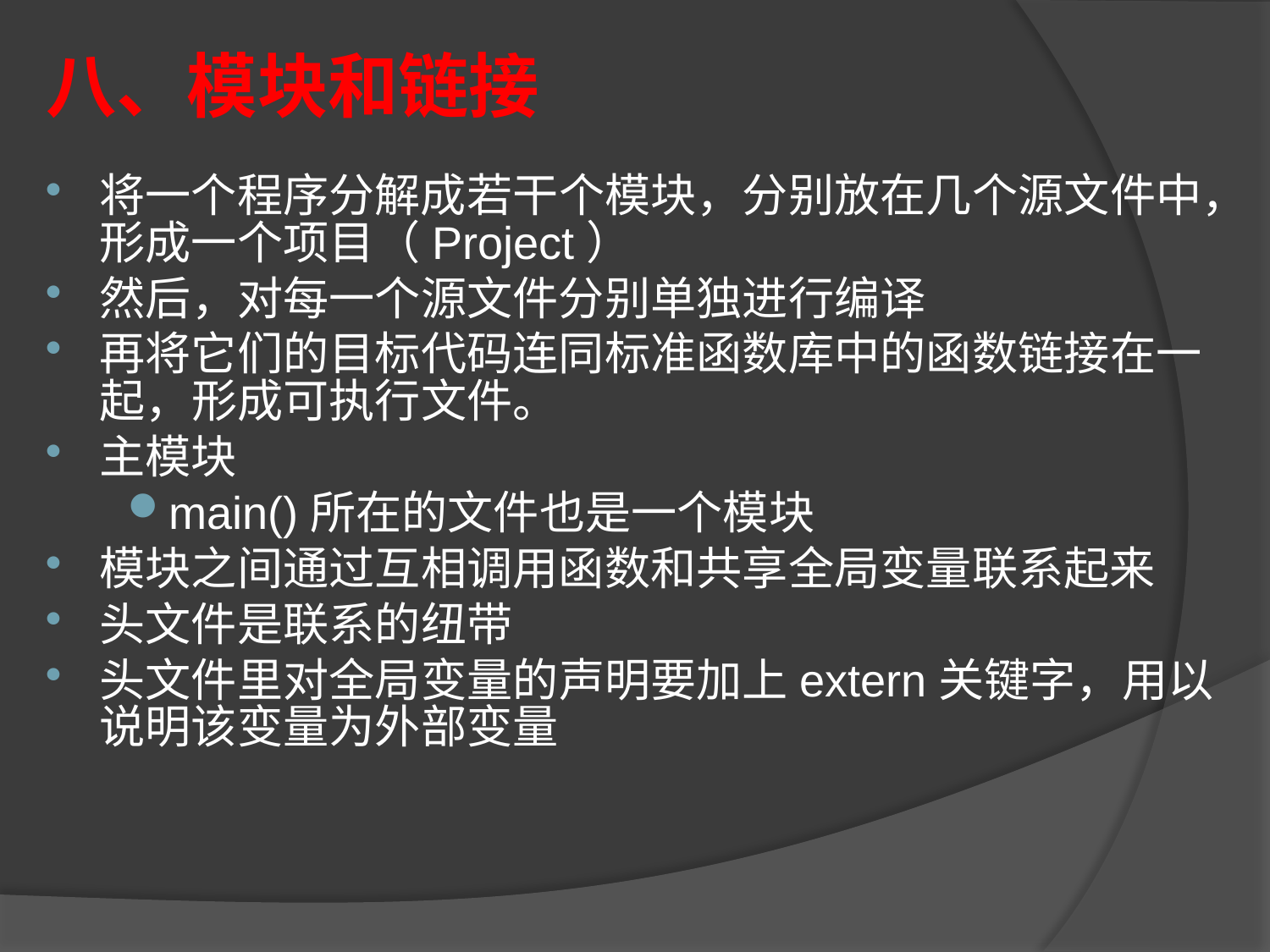

# 八、模块和链接
将一个程序分解成若干个模块，分别放在几个源文件中，形成一个项目（Project）
然后，对每一个源文件分别单独进行编译
再将它们的目标代码连同标准函数库中的函数链接在一起，形成可执行文件。
主模块
main()所在的文件也是一个模块
模块之间通过互相调用函数和共享全局变量联系起来
头文件是联系的纽带
头文件里对全局变量的声明要加上extern关键字，用以说明该变量为外部变量